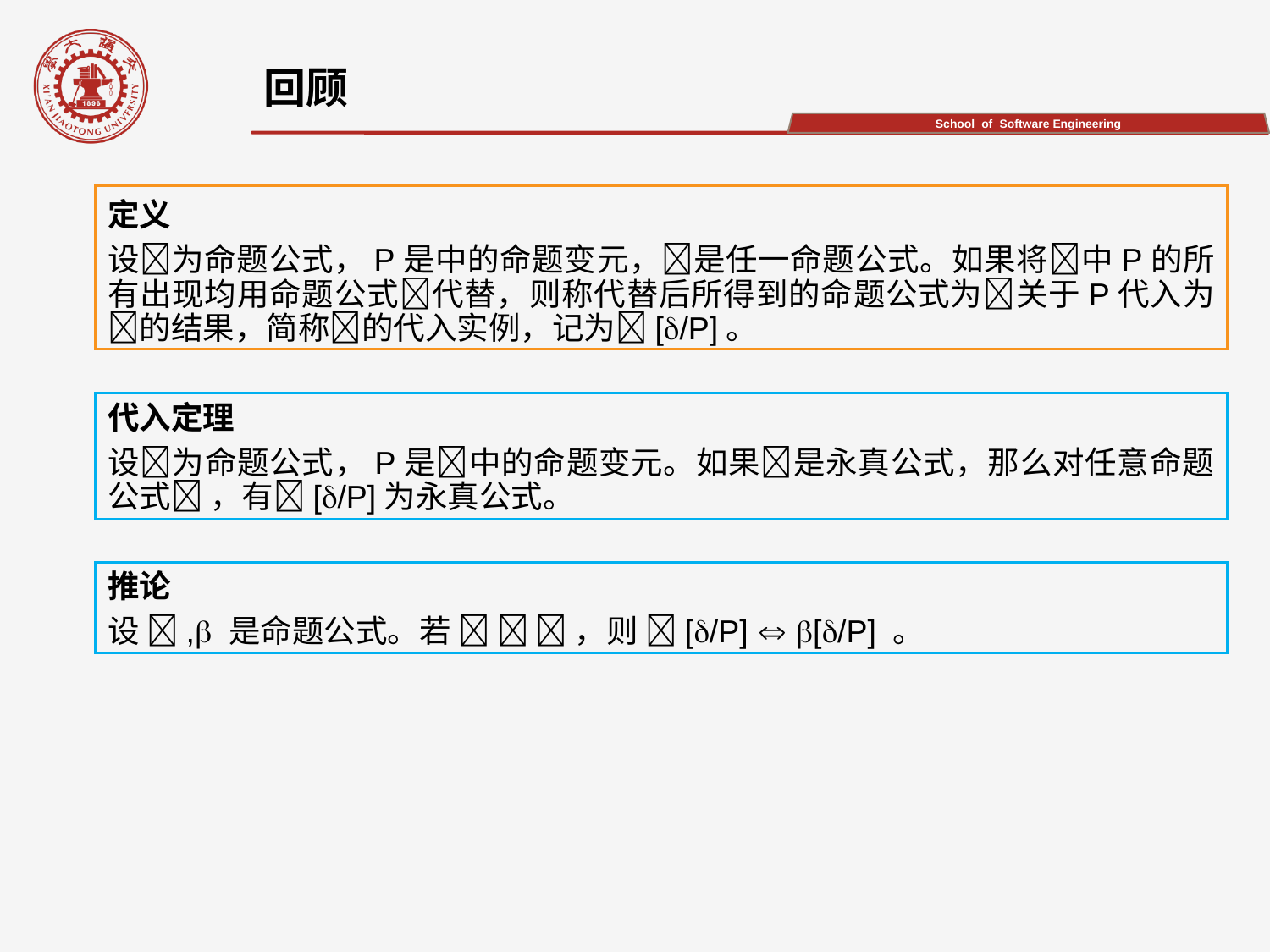

回顾

定义
设α为命题公式，P是中的命题变元，δ是任一命题公式。如果将α中P的所有出现均用命题公式δ代替，则称代替后所得到的命题公式为α关于P代入为δ的结果，简称α的代入实例，记为α[δ/P]。

代入定理
设α为命题公式，P是α中的命题变元。如果α是永真公式，那么对任意命题公式δ ，有α[δ/P]为永真公式。

推论
设 α,β 是命题公式。若 α ⇔ β ，则 α[δ/P] ⇔ β[δ/P] 。